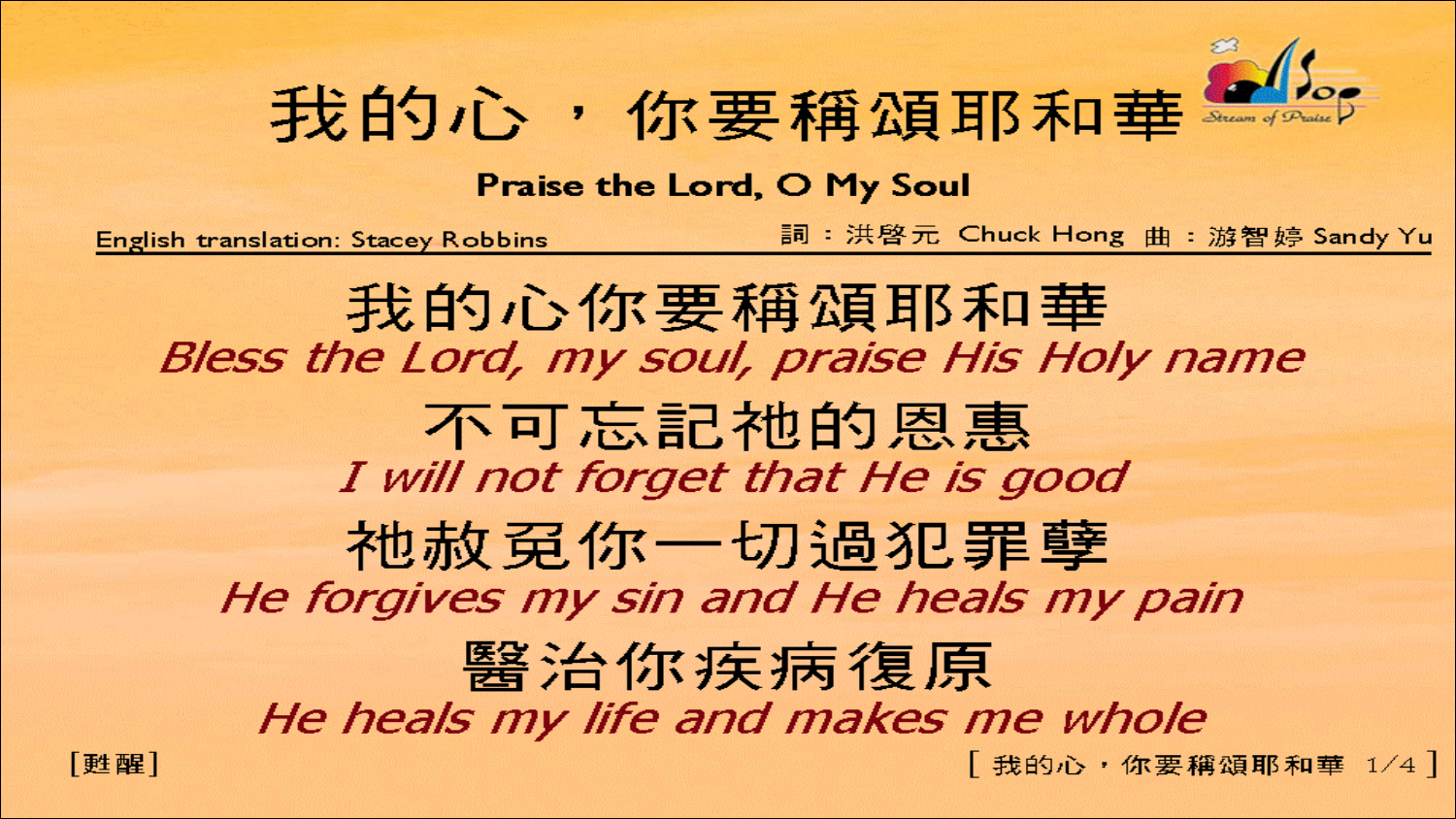

# 我的心，你要稱頌耶和華 (1/4) [Praise the Lord, O My Soul]